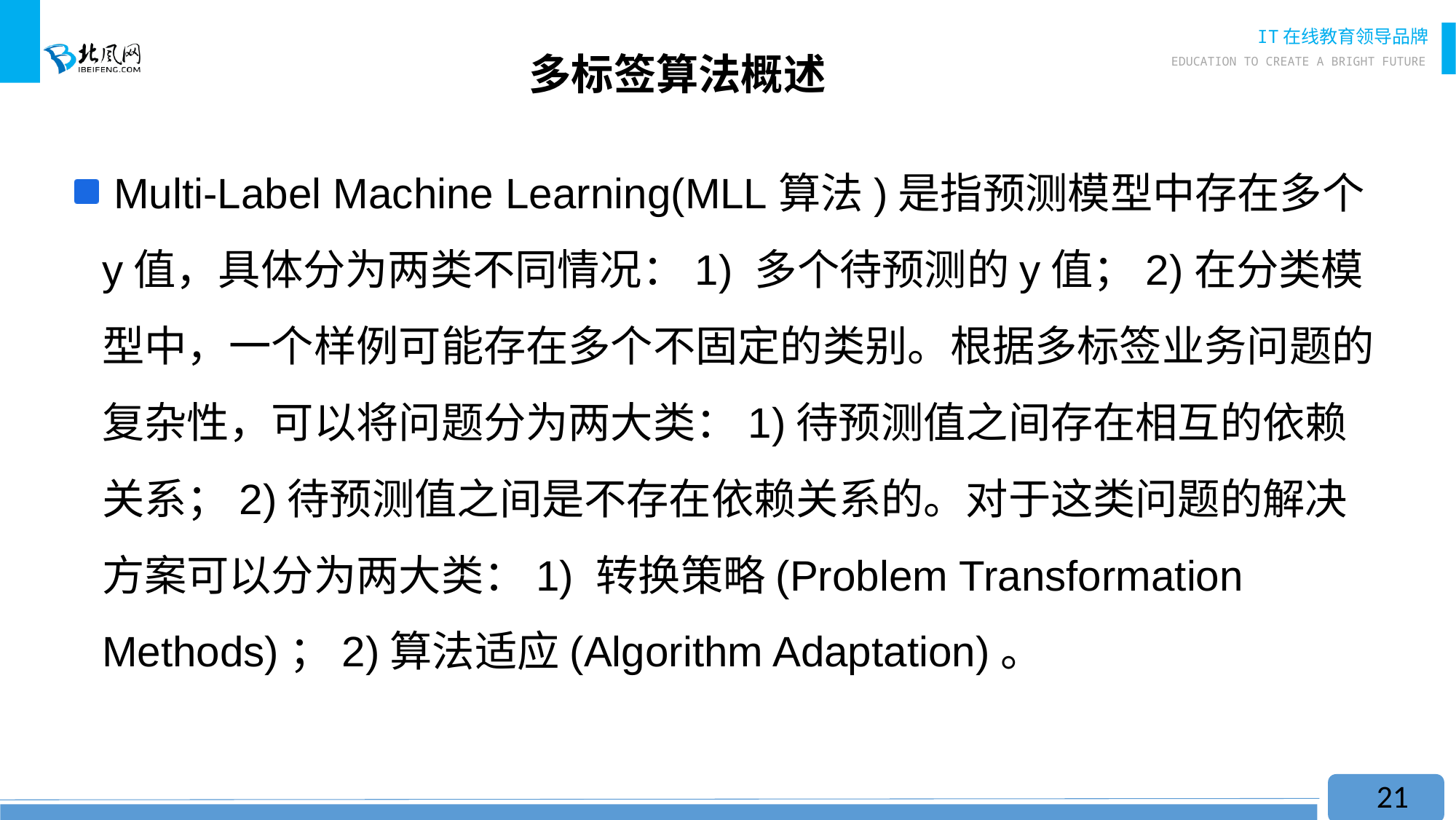

# 多标签算法概述
 Multi-Label Machine Learning(MLL算法)是指预测模型中存在多个y值，具体分为两类不同情况：1) 多个待预测的y值；2)在分类模型中，一个样例可能存在多个不固定的类别。根据多标签业务问题的复杂性，可以将问题分为两大类：1)待预测值之间存在相互的依赖关系；2)待预测值之间是不存在依赖关系的。对于这类问题的解决方案可以分为两大类：1) 转换策略(Problem Transformation Methods)；2)算法适应(Algorithm Adaptation)。